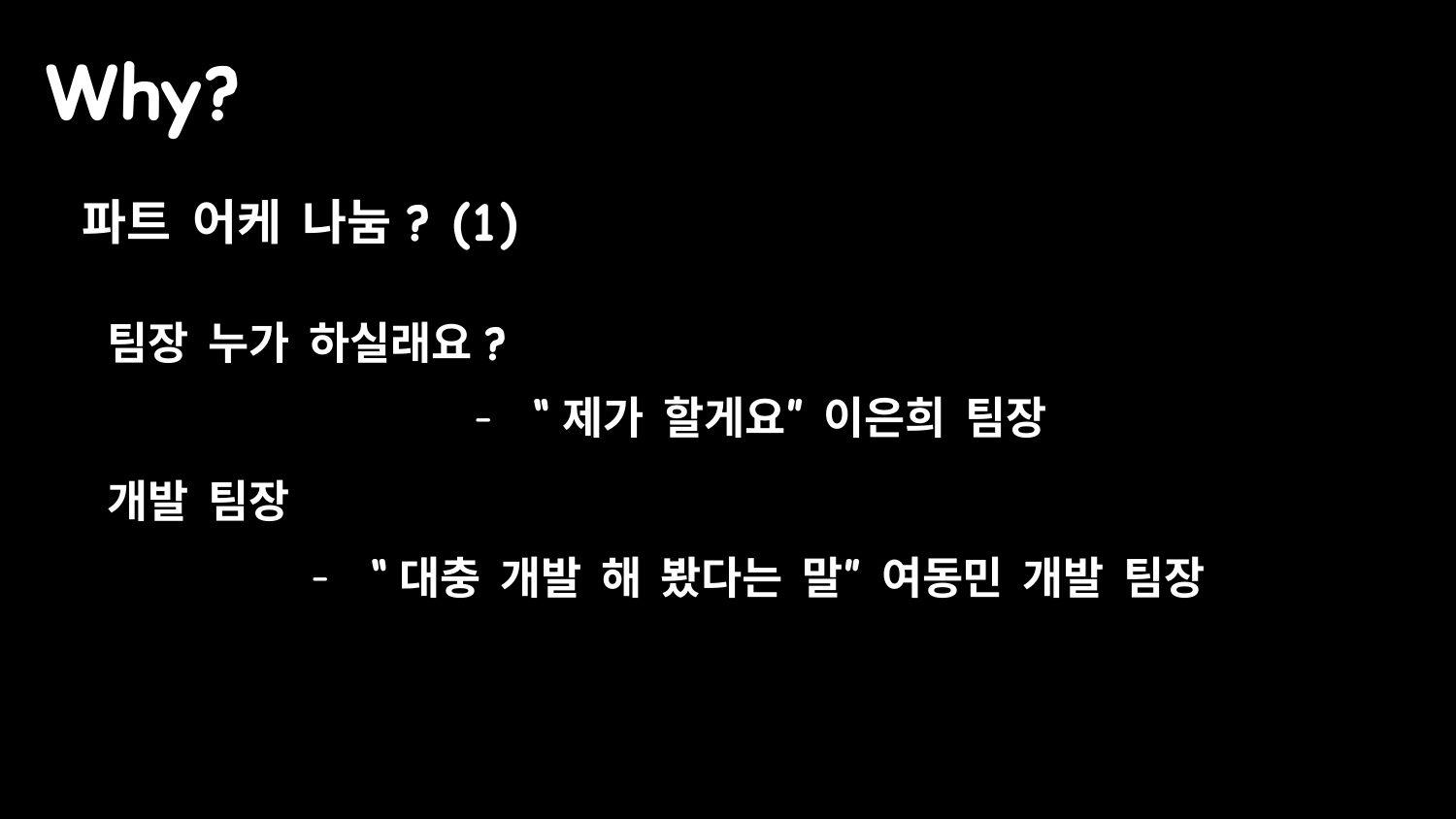

Why?
파트 어케 나눔? (1)
팀장 누가 하실래요?
“제가 할게요” 이은희 팀장
개발 팀장
“대충 개발 해 봤다는 말” 여동민 개발 팀장